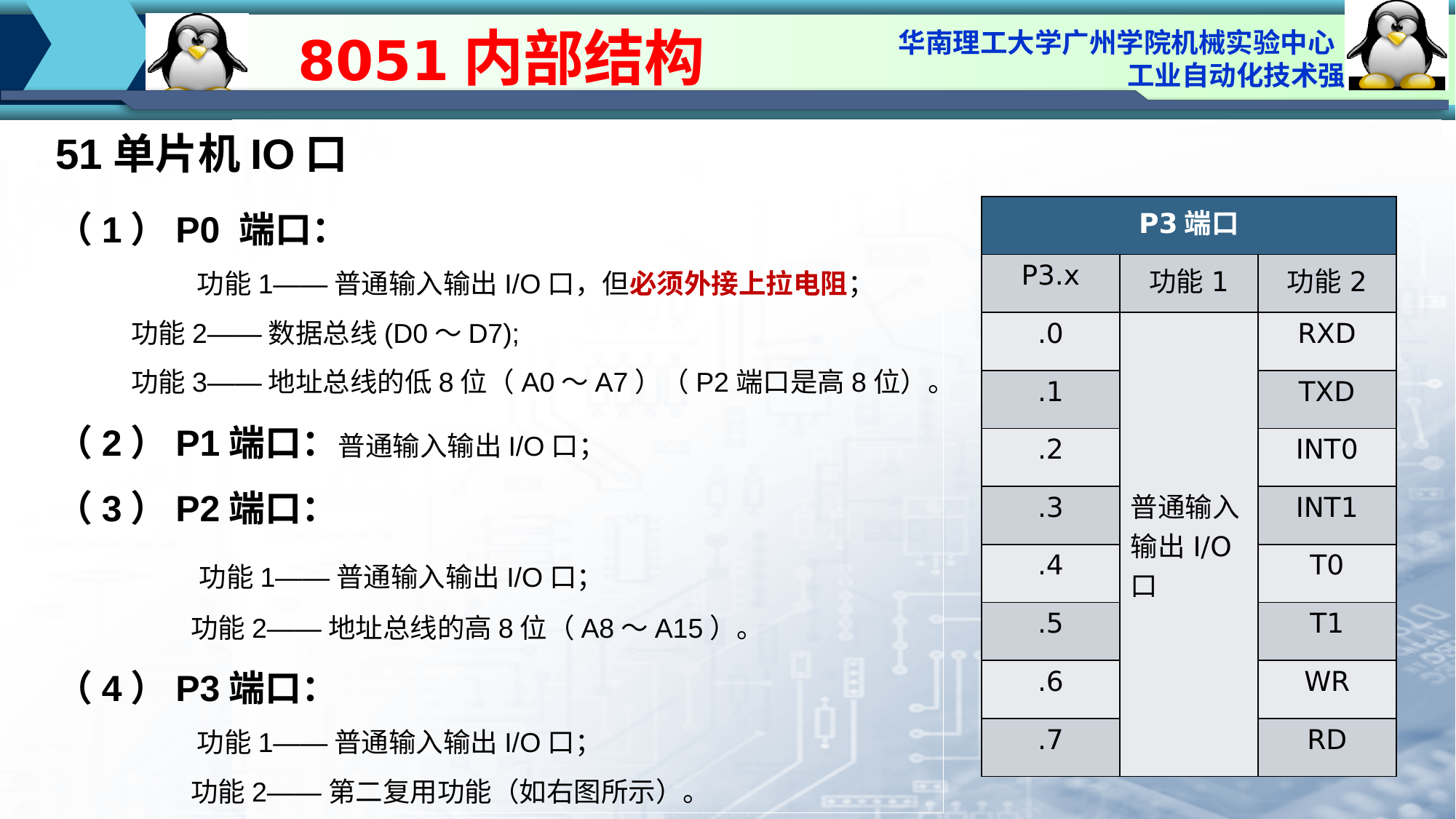

8051内部结构
51单片机IO口
（1）P0 端口：
	    功能1——普通输入输出I/O口，但必须外接上拉电阻；
           功能2——数据总线(D0～D7);
           功能3——地址总线的低8位（A0～A7）（P2端口是高8位）。
（2）P1端口：普通输入输出I/O口；
（3）P2端口：
	   功能1——普通输入输出I/O口；
	   功能2——地址总线的高8位（A8～A15）。
（4）P3端口：
	    功能1——普通输入输出I/O口；
	   功能2——第二复用功能（如右图所示）。
| P3端口 |  |  |
| --- | --- | --- |
| P3.x | 功能1 | 功能2 |
| .0 | 普通输入输出I/O口 | RXD |
| .1 |  | TXD |
| .2 |  | INT0 |
| .3 |  | INT1 |
| .4 |  | T0 |
| .5 |  | T1 |
| .6 |  | WR |
| .7 |  | RD |